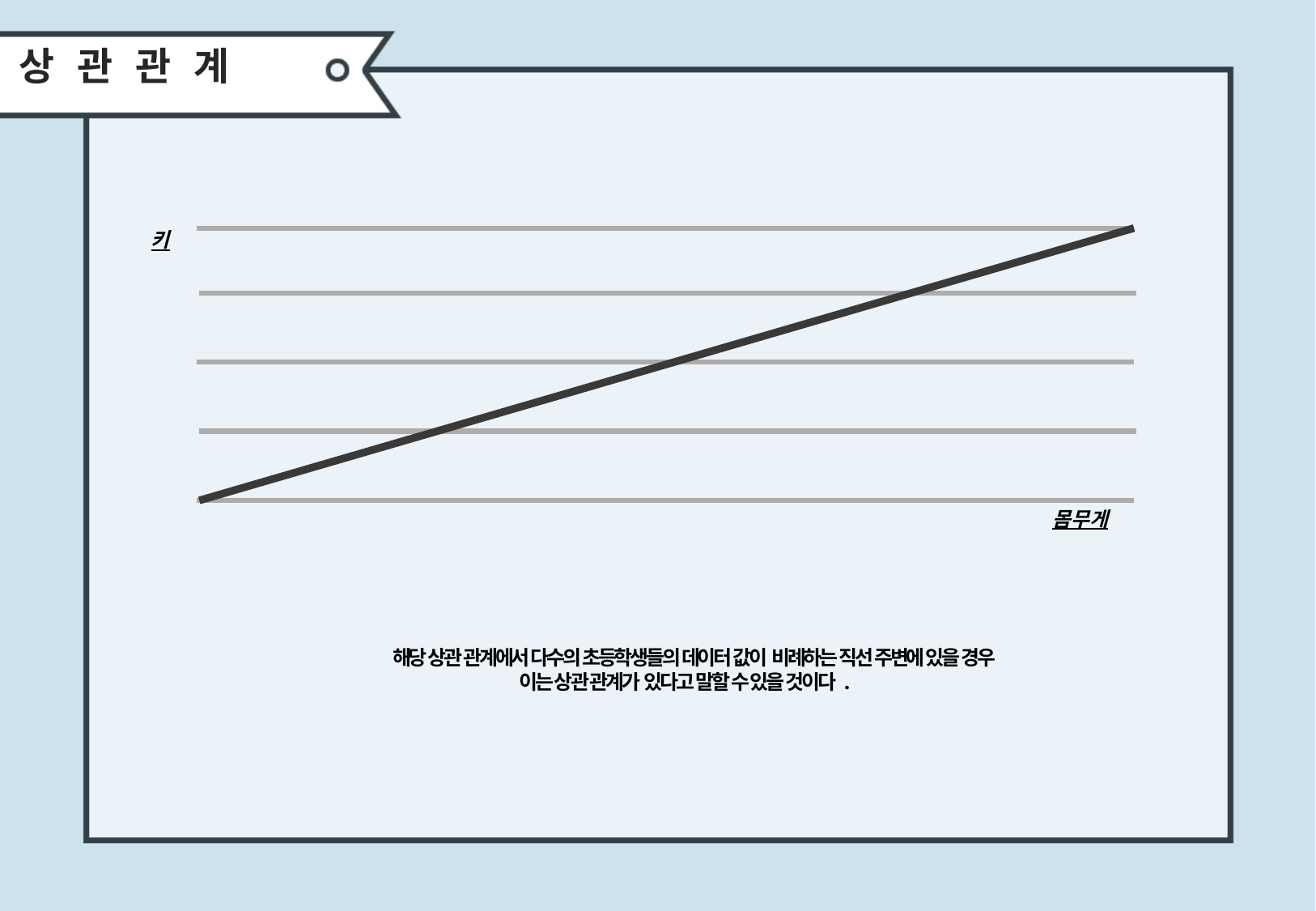

상   관   관   계
키
몸무게
해당 상관 관계에서 다수의 초등학생들의 데이터 값이  비례하는 직선 주변에 있을 경우
이는 상관 관계가  있다고 말할 수 있을 것이다.